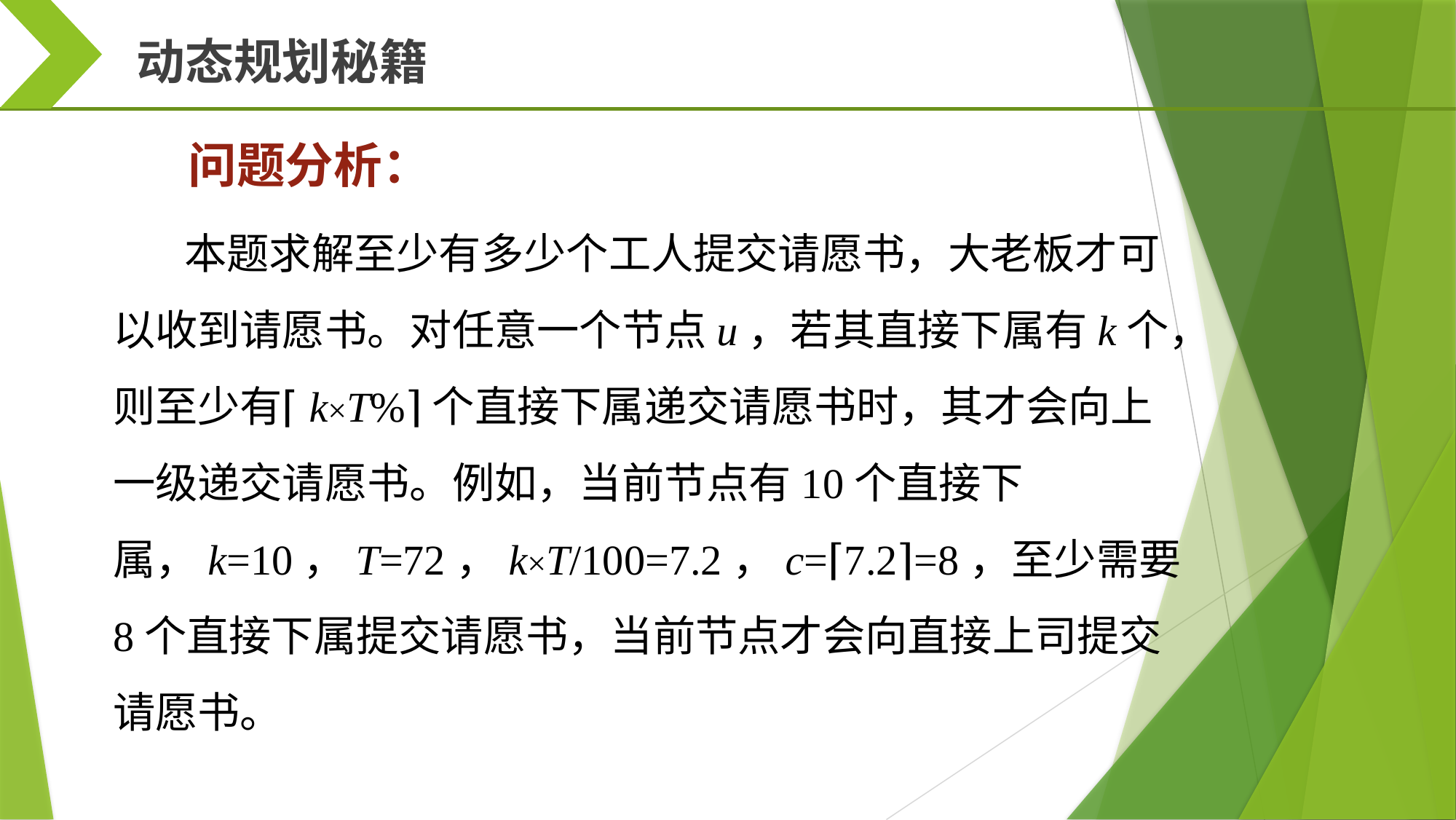

动态规划秘籍
问题分析：
本题求解至少有多少个工人提交请愿书，大老板才可以收到请愿书。对任意一个节点u，若其直接下属有k个，则至少有⌈k×T%⌉个直接下属递交请愿书时，其才会向上一级递交请愿书。例如，当前节点有10个直接下属，k=10，T=72，k×T/100=7.2，c=⌈7.2⌉=8，至少需要8个直接下属提交请愿书，当前节点才会向直接上司提交请愿书。